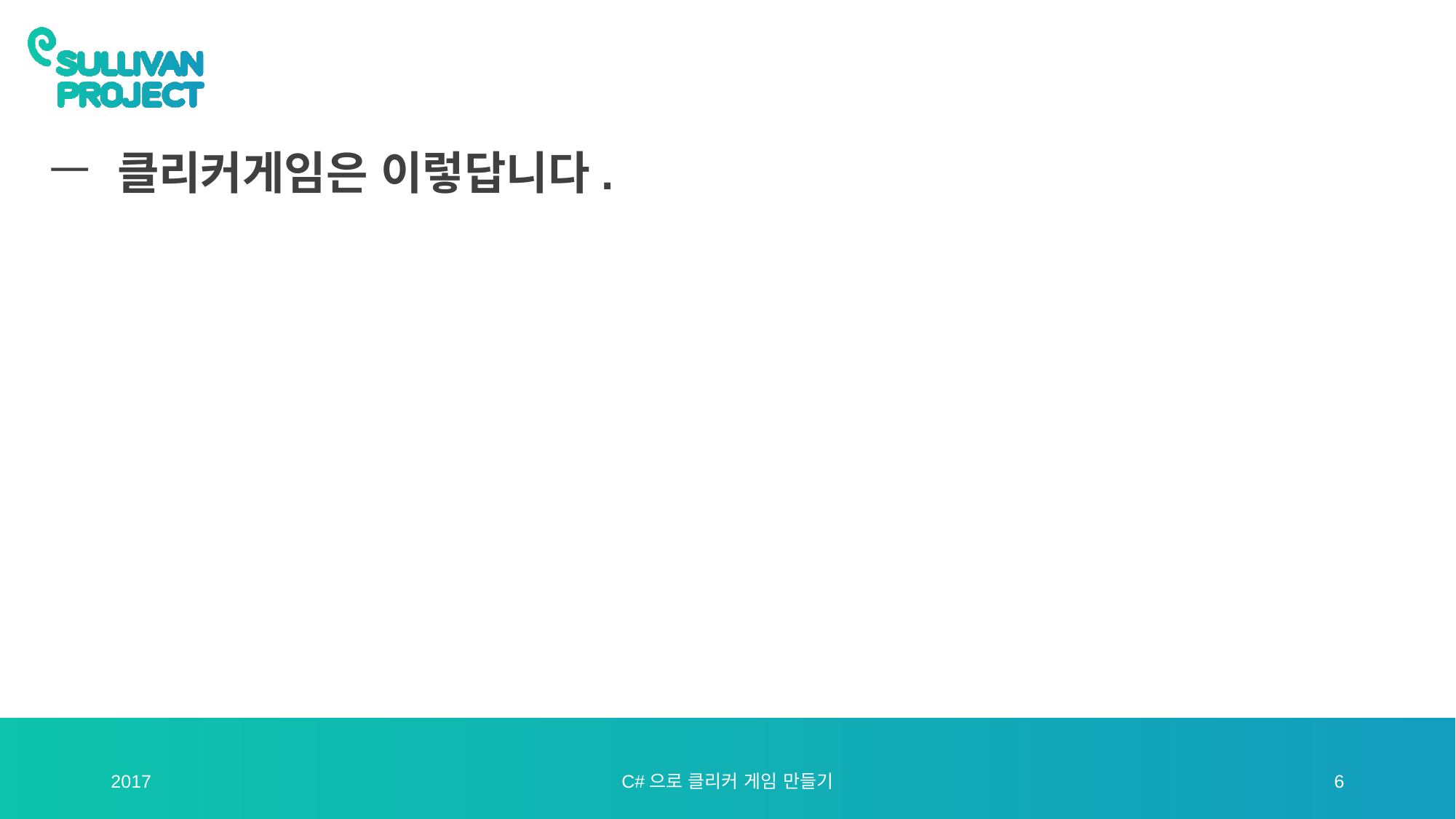

# 클리커게임은 이렇답니다.

2017
C#으로 클리커 게임 만들기
6